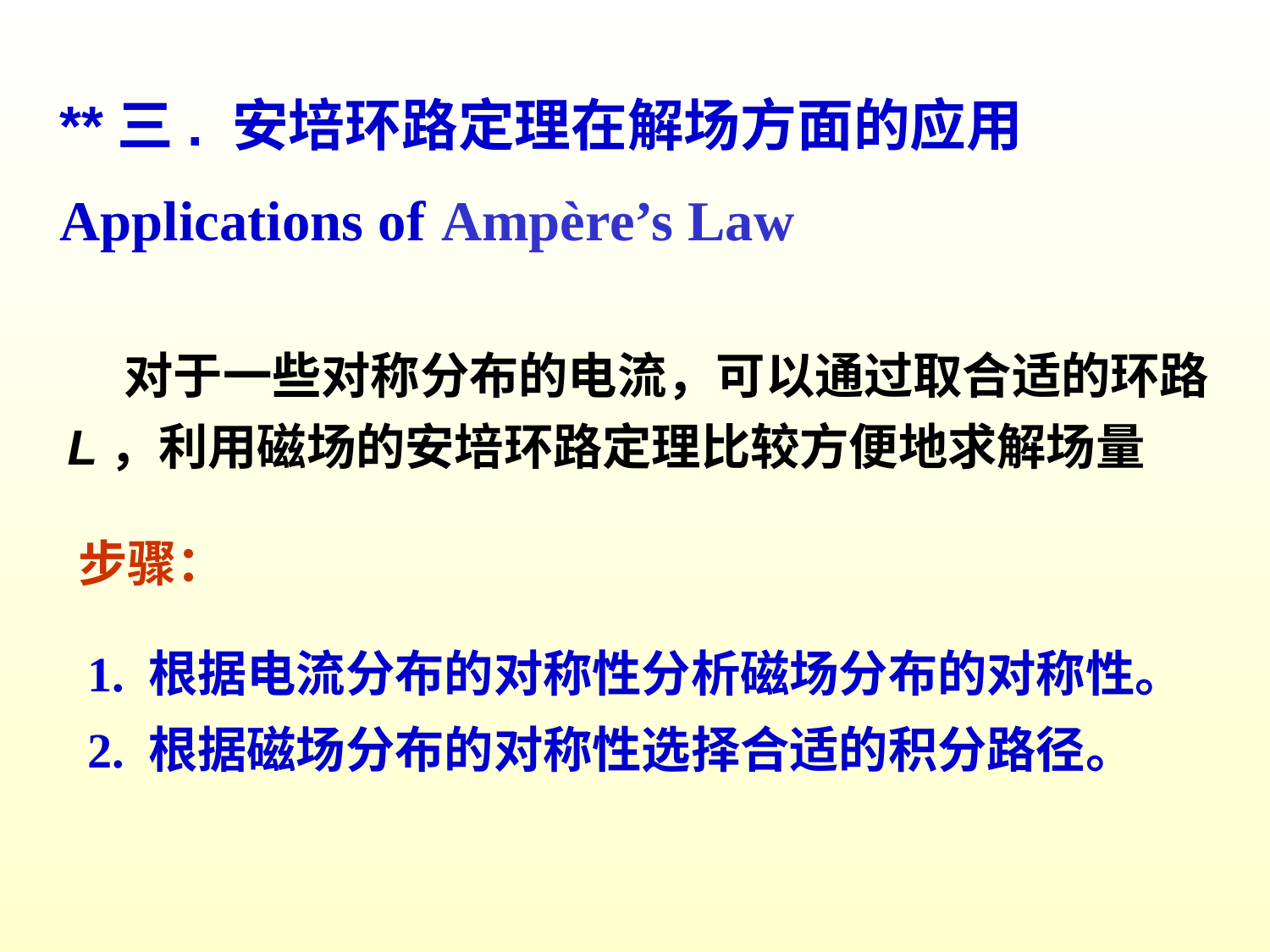

**三. 安培环路定理在解场方面的应用
Applications of Ampère’s Law
    对于一些对称分布的电流，可以通过取合适的环路L，利用磁场的安培环路定理比较方便地求解场量
步骤：
1. 根据电流分布的对称性分析磁场分布的对称性。
2. 根据磁场分布的对称性选择合适的积分路径。